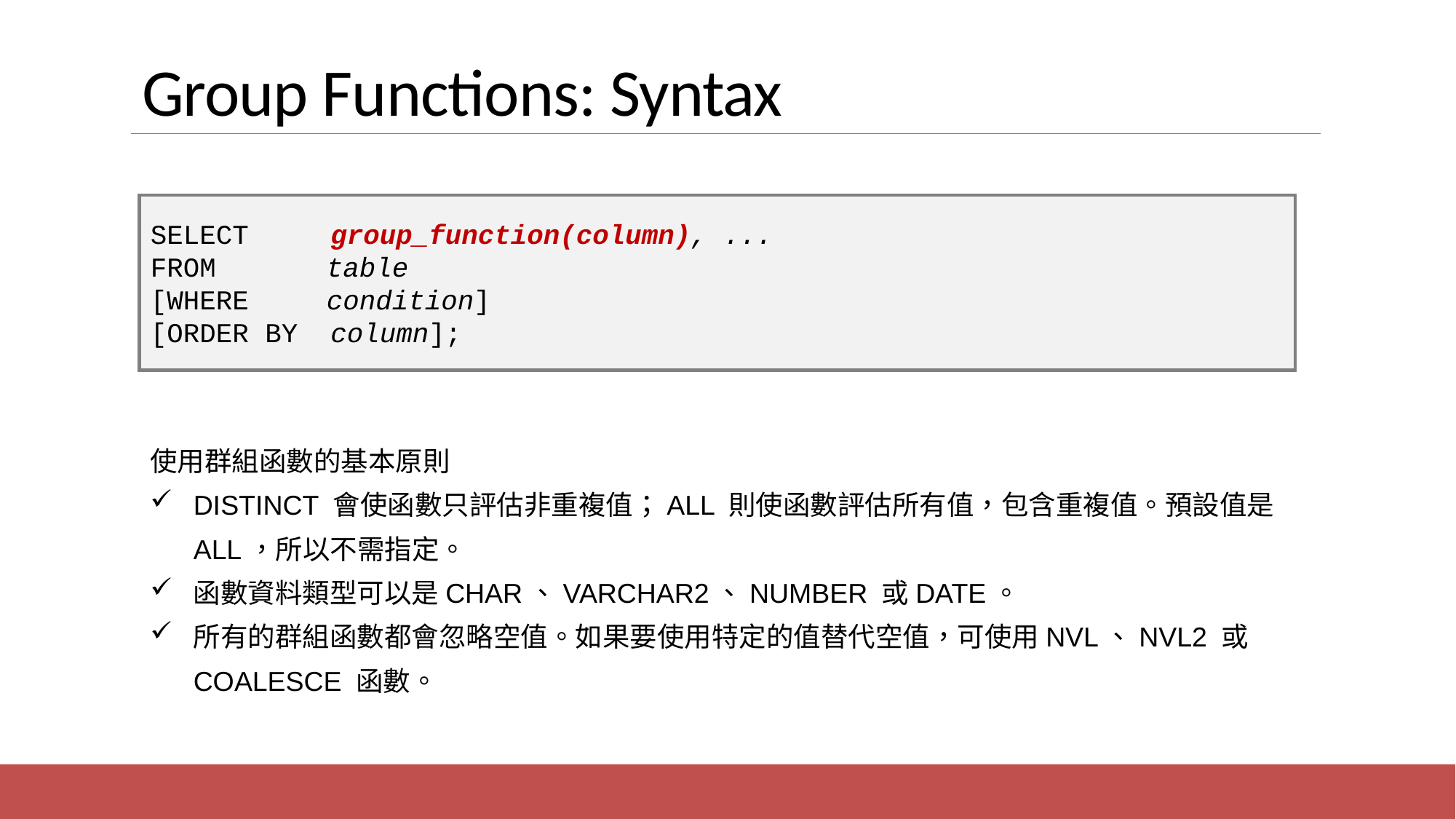

# Group Functions: Syntax
SELECT     group_function(column), ...
FROM	  table
[WHERE	  condition]
[ORDER BY  column];
使用群組函數的基本原則
DISTINCT 會使函數只評估非重複值；ALL 則使函數評估所有值，包含重複值。預設值是ALL，所以不需指定。
函數資料類型可以是CHAR、VARCHAR2、NUMBER 或DATE。
所有的群組函數都會忽略空值。如果要使用特定的值替代空值，可使用NVL、NVL2 或COALESCE 函數。